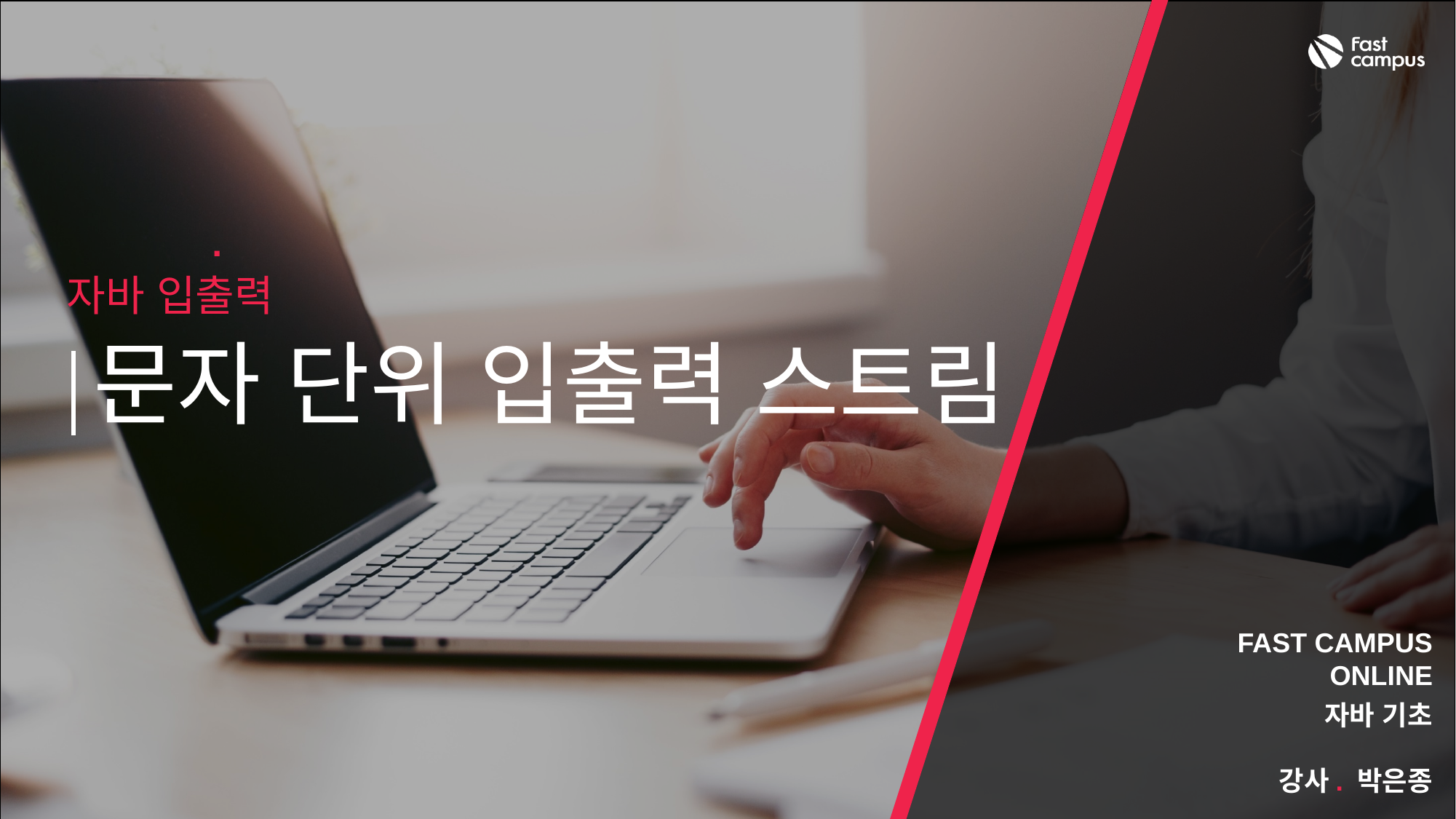

14
자바 입출력
문자 단위 입출력 스트림